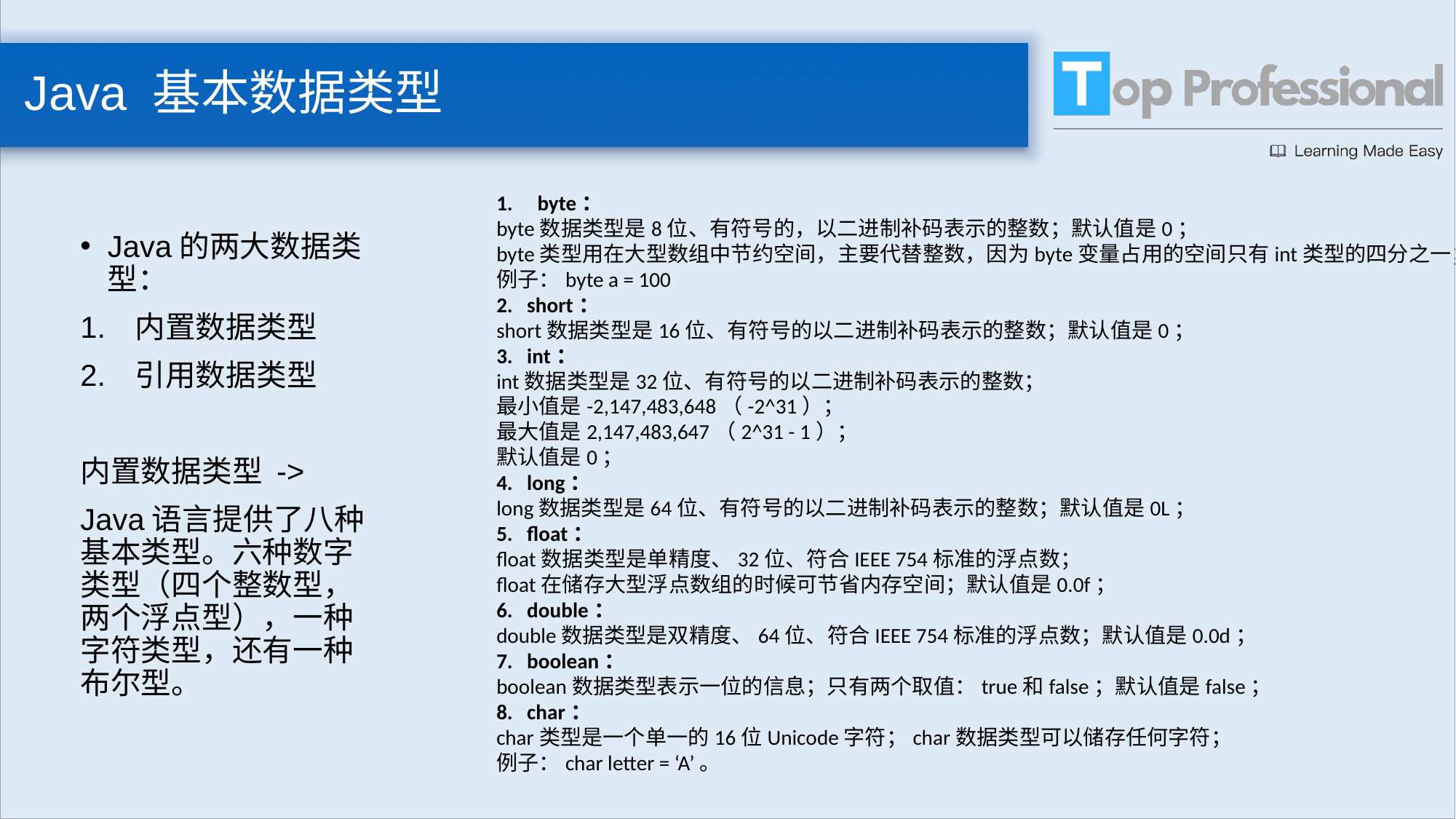

# Java 基本数据类型
byte：
byte数据类型是8位、有符号的，以二进制补码表示的整数；默认值是0；
byte类型用在大型数组中节约空间，主要代替整数，因为byte变量占用的空间只有int类型的四分之一；
例子：byte a = 100
2.   short：
short数据类型是16位、有符号的以二进制补码表示的整数；默认值是0；
3.   int：
int数据类型是32位、有符号的以二进制补码表示的整数；
最小值是-2,147,483,648（-2^31）；
最大值是2,147,483,647（2^31 - 1）；
默认值是0；
4.   long：
long数据类型是64位、有符号的以二进制补码表示的整数；默认值是0L；
5.   float：
float数据类型是单精度、32位、符合IEEE 754标准的浮点数；
float在储存大型浮点数组的时候可节省内存空间；默认值是0.0f；
6.   double：
double数据类型是双精度、64位、符合IEEE 754标准的浮点数；默认值是0.0d；
7.   boolean：
boolean数据类型表示一位的信息；只有两个取值：true和false；默认值是false；
8.   char：
char类型是一个单一的16位Unicode字符；char数据类型可以储存任何字符；
例子：char letter = ‘A’。
Java的两大数据类型：
内置数据类型
引用数据类型

内置数据类型 ->
Java语言提供了八种基本类型。六种数字类型（四个整数型，两个浮点型），一种字符类型，还有一种布尔型。